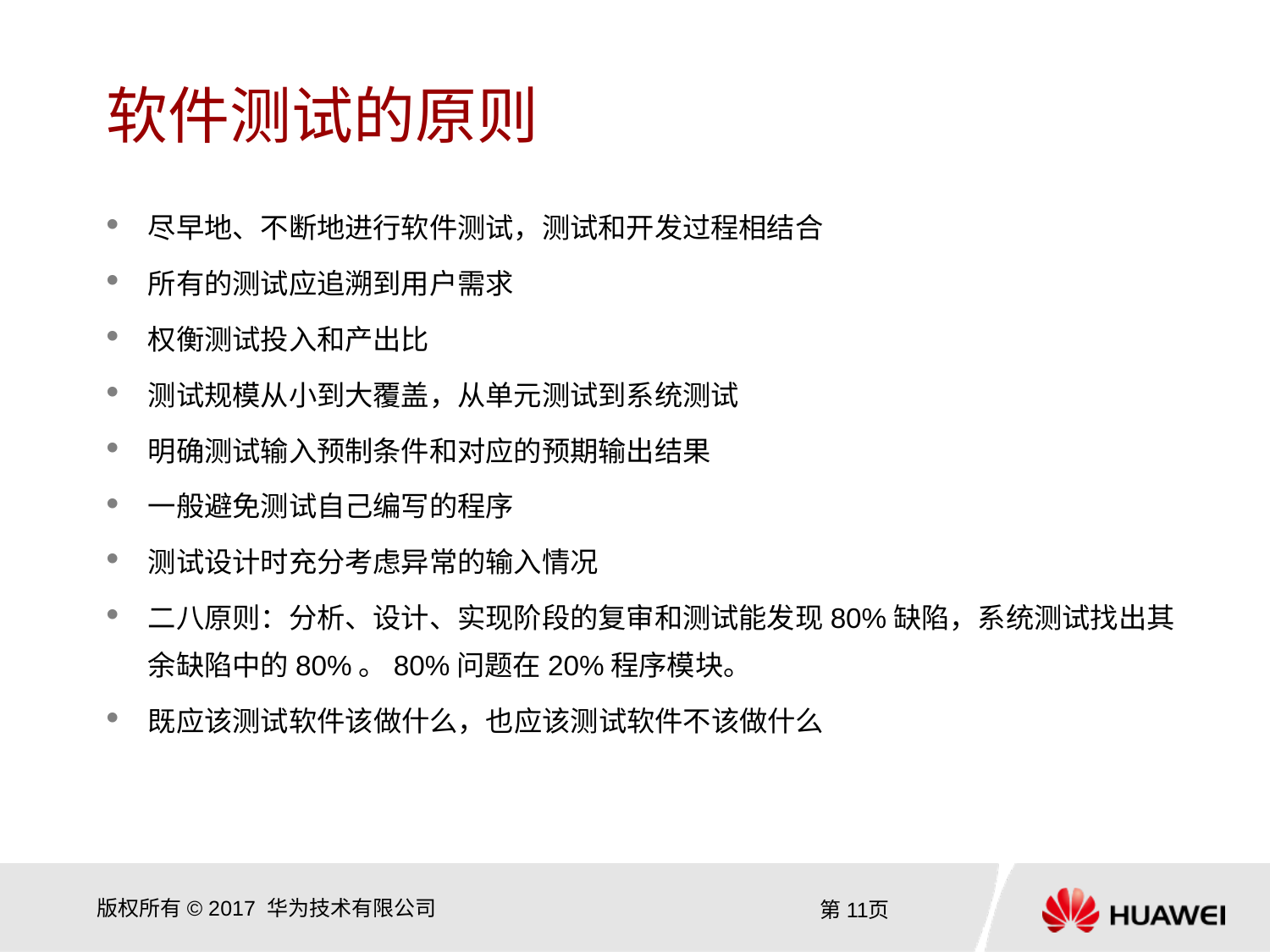

# 软件测试的原则
尽早地、不断地进行软件测试，测试和开发过程相结合
所有的测试应追溯到用户需求
权衡测试投入和产出比
测试规模从小到大覆盖，从单元测试到系统测试
明确测试输入预制条件和对应的预期输出结果
一般避免测试自己编写的程序
测试设计时充分考虑异常的输入情况
二八原则：分析、设计、实现阶段的复审和测试能发现80%缺陷，系统测试找出其余缺陷中的80%。80%问题在20%程序模块。
既应该测试软件该做什么，也应该测试软件不该做什么